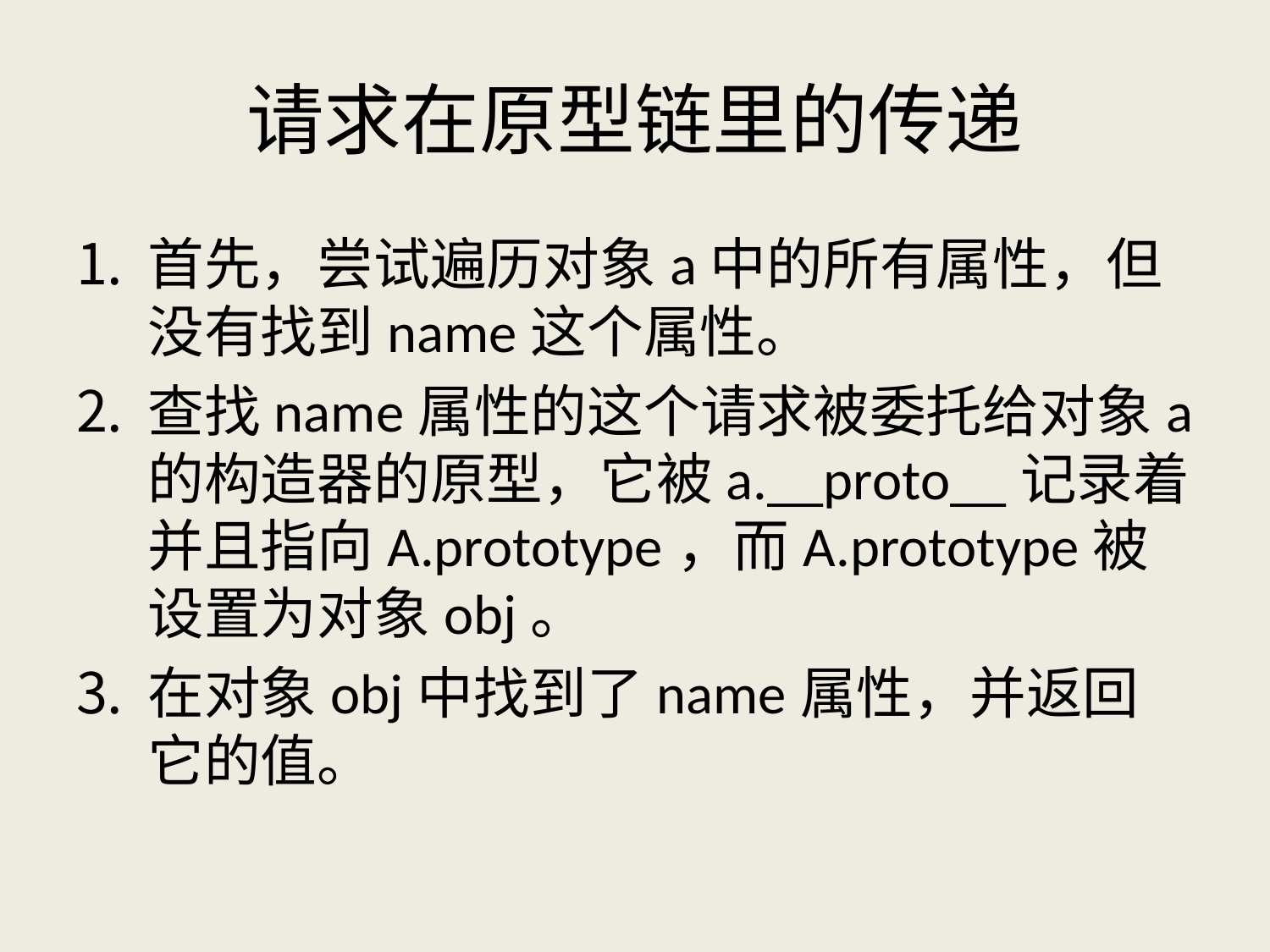

# 请求在原型链里的传递
首先，尝试遍历对象a中的所有属性，但没有找到name这个属性。
查找name属性的这个请求被委托给对象a的构造器的原型，它被a.__proto__记录着并且指向A.prototype，而A.prototype被设置为对象obj。
在对象obj中找到了name属性，并返回它的值。